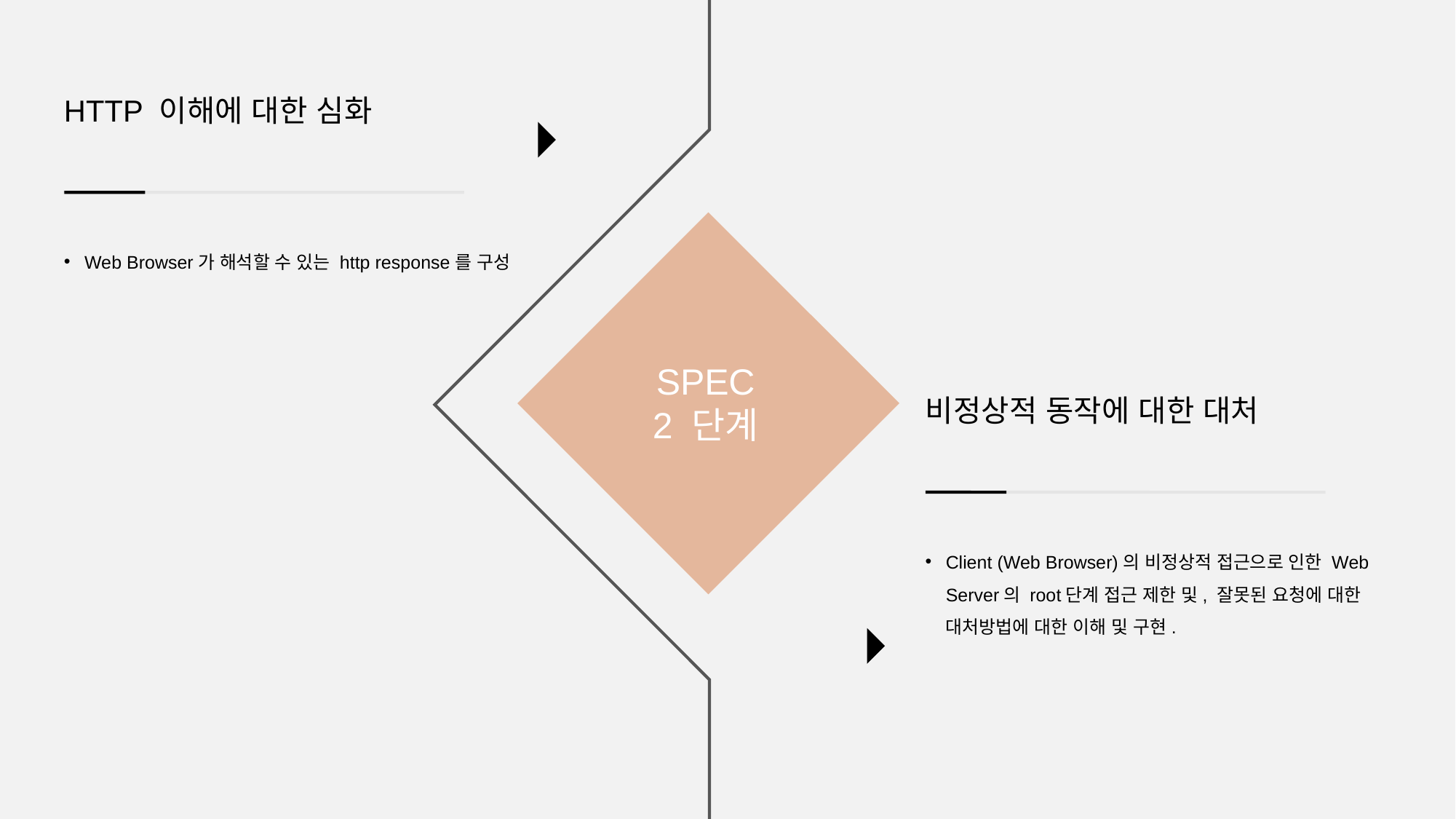

HTTP 이해에 대한 심화

Web Browser가 해석할 수 있는 http response를 구성

SPEC
2 단계
START
비정상적 동작에 대한 대처

Client (Web Browser)의 비정상적 접근으로 인한 Web Server의 root단계 접근 제한 및, 잘못된 요청에 대한 대처방법에 대한 이해 및 구현.